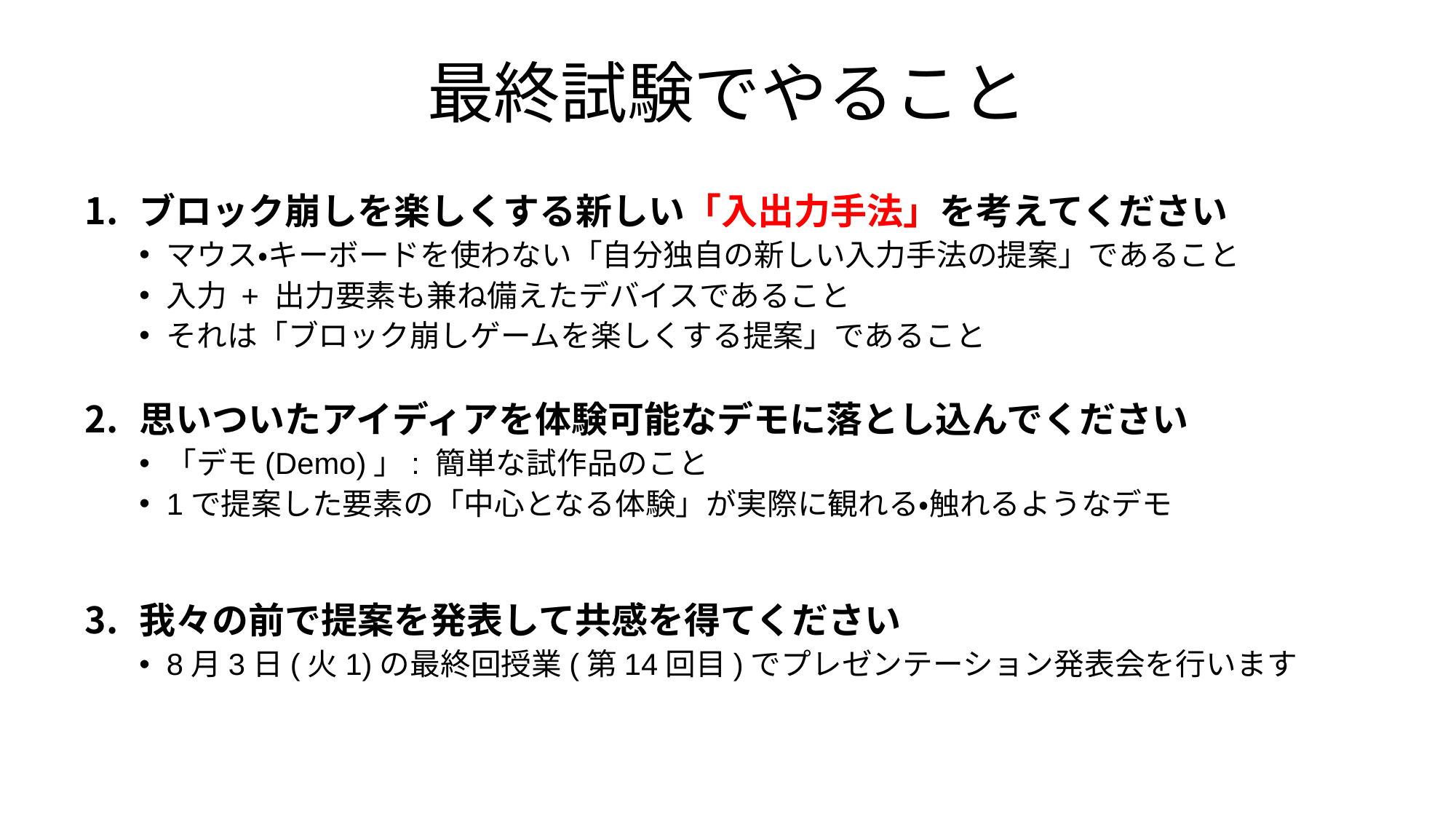

# 最終試験でやること
ブロック崩しを楽しくする新しい「入出力手法」を考えてください
マウス・キーボードを使わない「自分独自の新しい入力手法の提案」であること
入力 + 出力要素も兼ね備えたデバイスであること
それは「ブロック崩しゲームを楽しくする提案」であること
思いついたアイディアを体験可能なデモに落とし込んでください
「デモ(Demo)」: 簡単な試作品のこと
1で提案した要素の「中心となる体験」が実際に観れる・触れるようなデモ
我々の前で提案を発表して共感を得てください
8月3日(火1)の最終回授業(第14回目)でプレゼンテーション発表会を行います